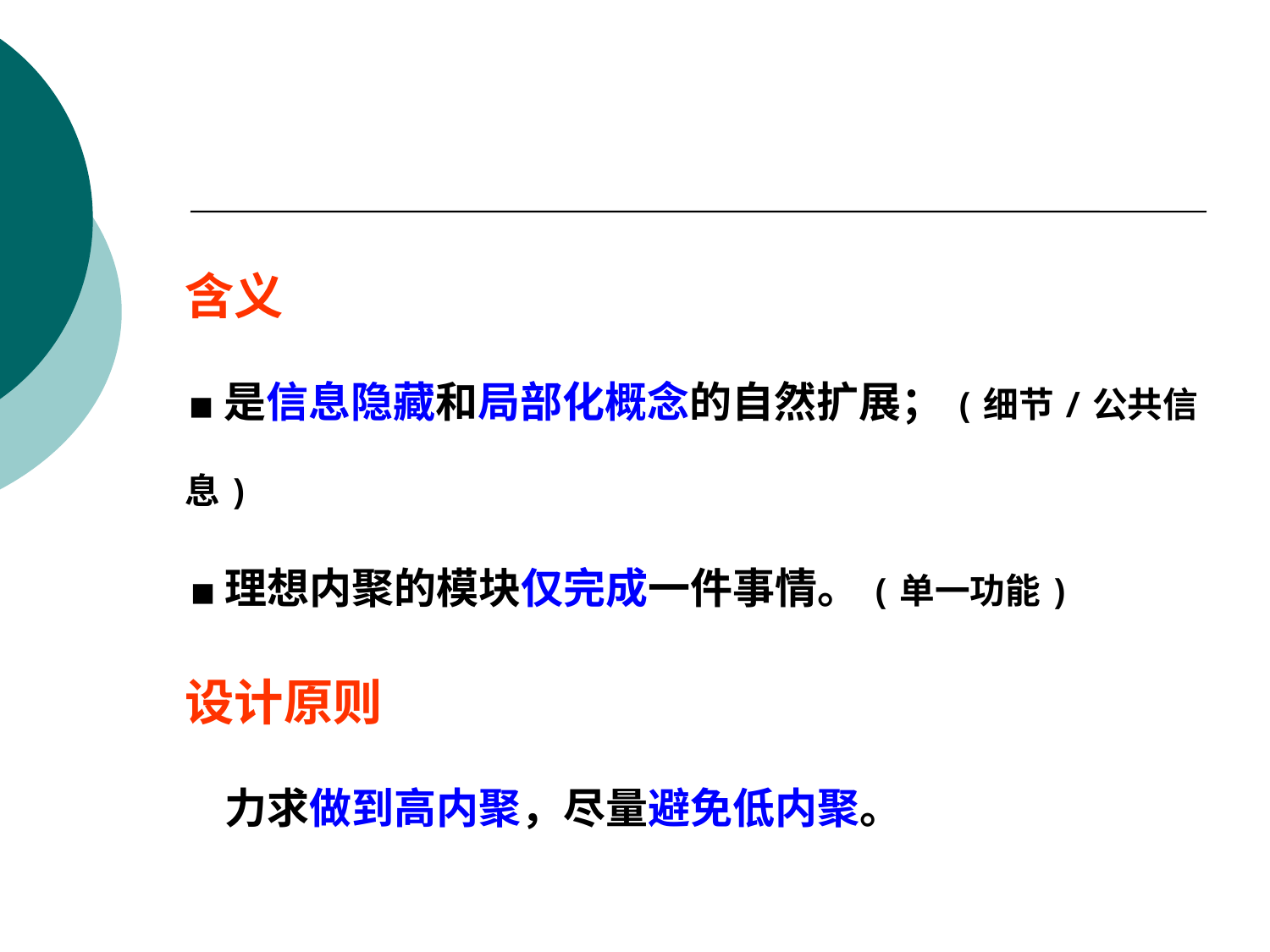

含义
 ■ 是信息隐藏和局部化概念的自然扩展；(细节/公共信息)
 ■ 理想内聚的模块仅完成一件事情。(单一功能)
设计原则
    力求做到高内聚，尽量避免低内聚。